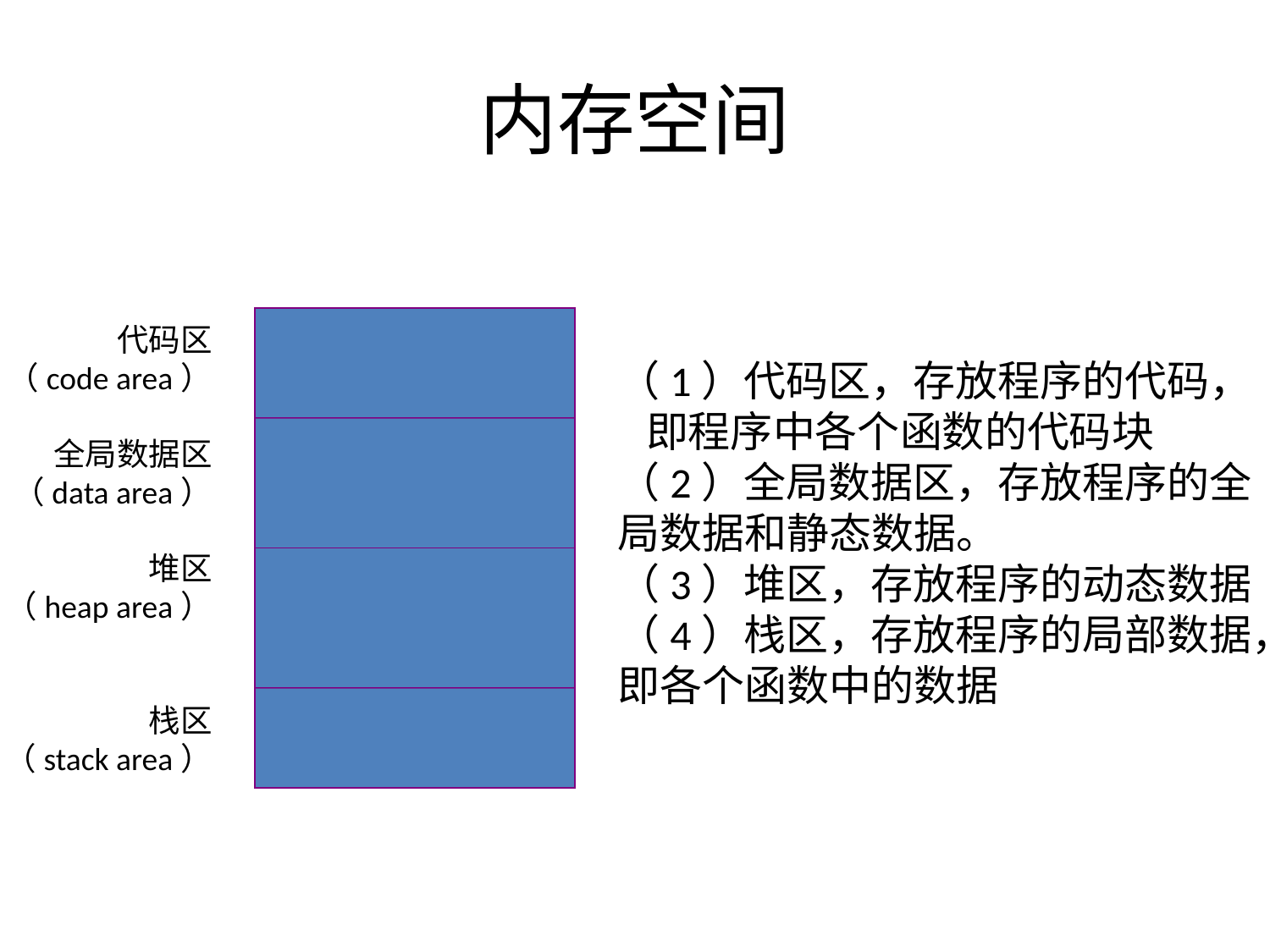

# 内存空间

代码区
（code area）

全局数据区
（data area）

堆区
（heap area）

栈区
（stack area）
（1）代码区，存放程序的代码，    即程序中各个函数的代码块
（2）全局数据区，存放程序的全局数据和静态数据。
（3）堆区，存放程序的动态数据
（4）栈区，存放程序的局部数据，即各个函数中的数据